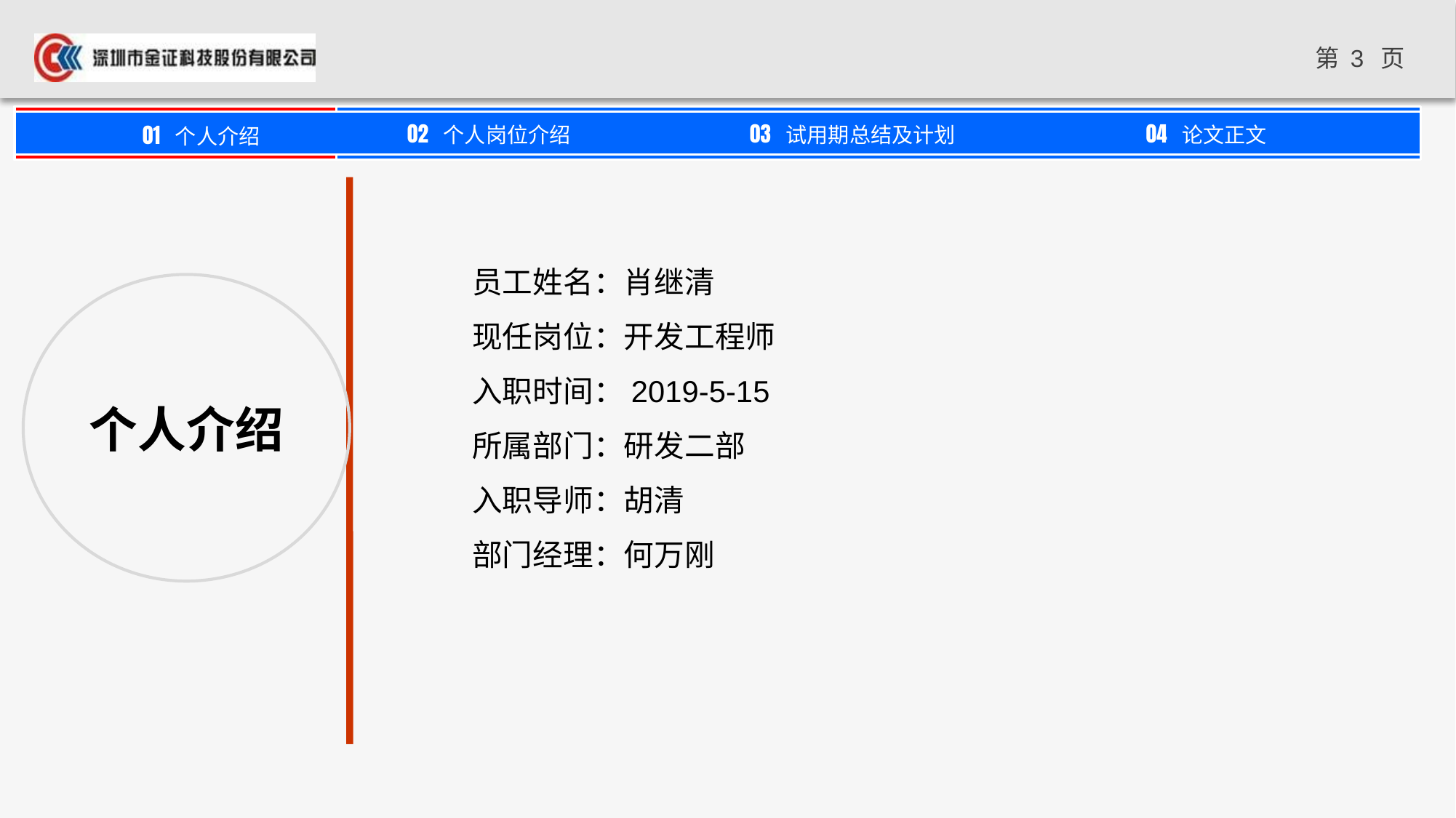

员工姓名：肖继清
现任岗位：开发工程师
入职时间：2019-5-15
所属部门：研发二部
入职导师：胡清
部门经理：何万刚
个人介绍